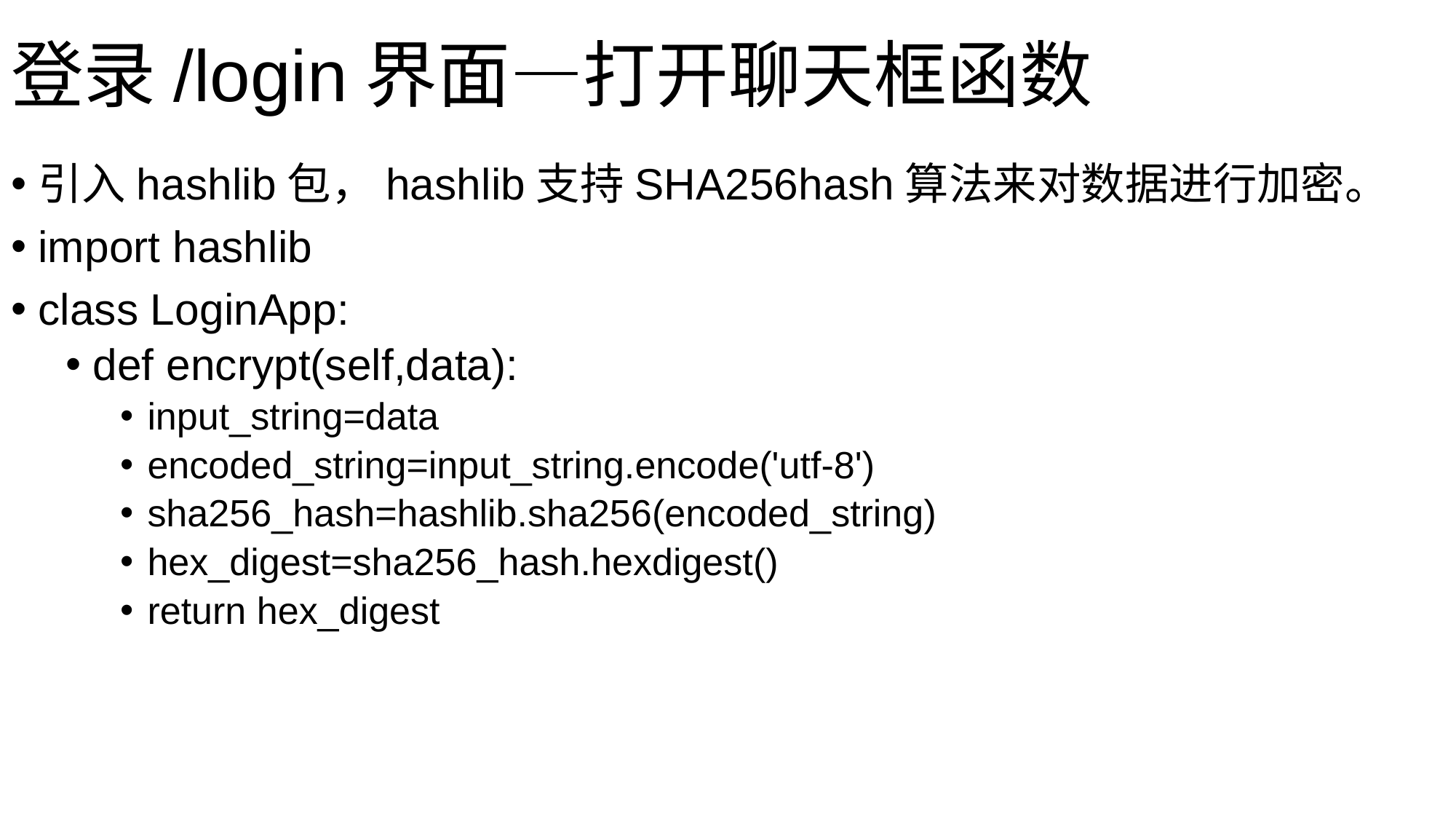

# 登录/login界面—打开聊天框函数
引入hashlib包，hashlib支持SHA256hash算法来对数据进行加密。
import hashlib
class LoginApp:
def encrypt(self,data):
input_string=data
encoded_string=input_string.encode('utf-8')
sha256_hash=hashlib.sha256(encoded_string)
hex_digest=sha256_hash.hexdigest()
return hex_digest